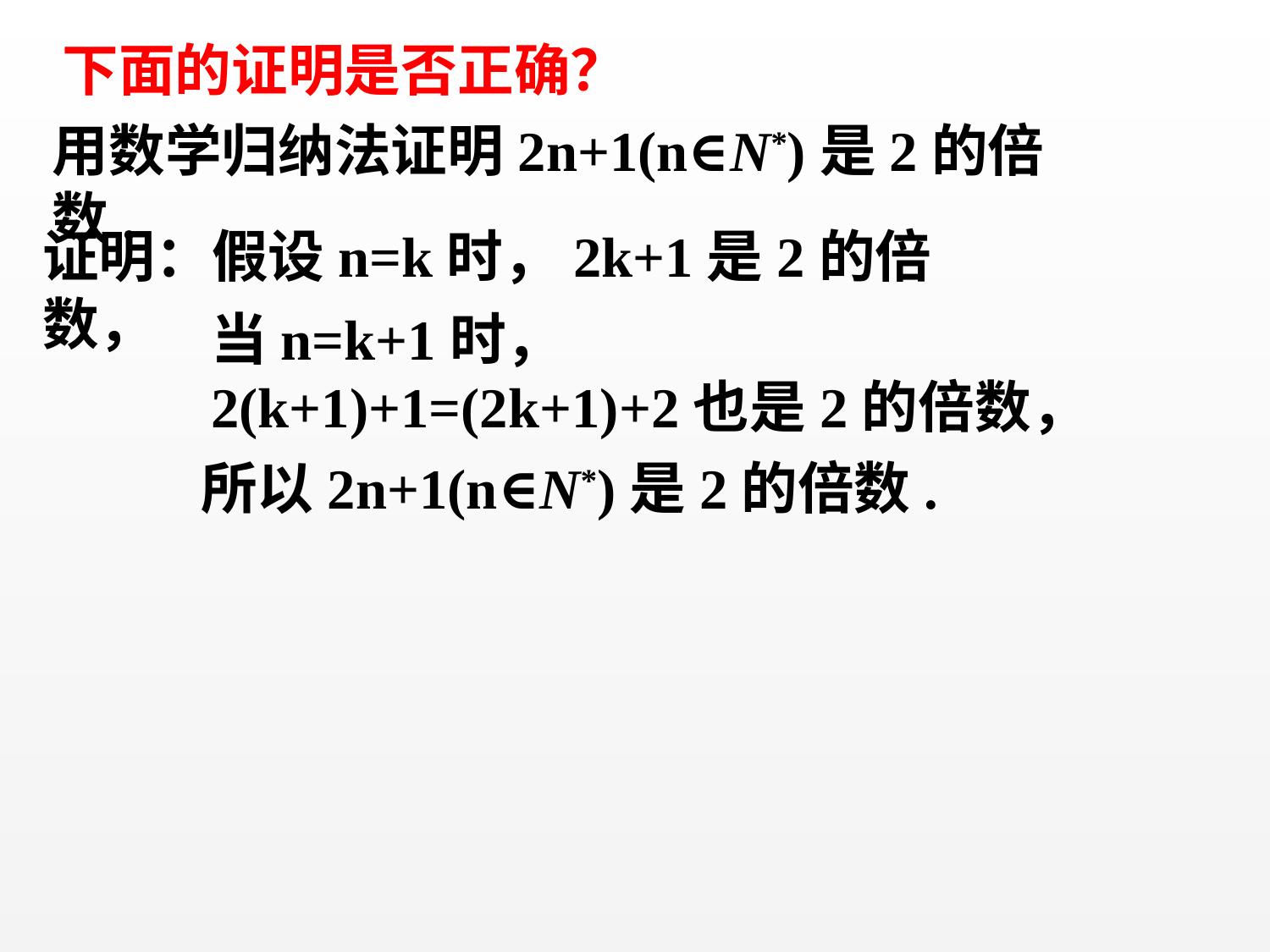

下面的证明是否正确？
用数学归纳法证明2n+1(n∈N*)是2的倍数.
证明：假设n=k时，2k+1是2的倍数，
当n=k+1时，
2(k+1)+1=(2k+1)+2也是2的倍数，
所以2n+1(n∈N*)是2的倍数.